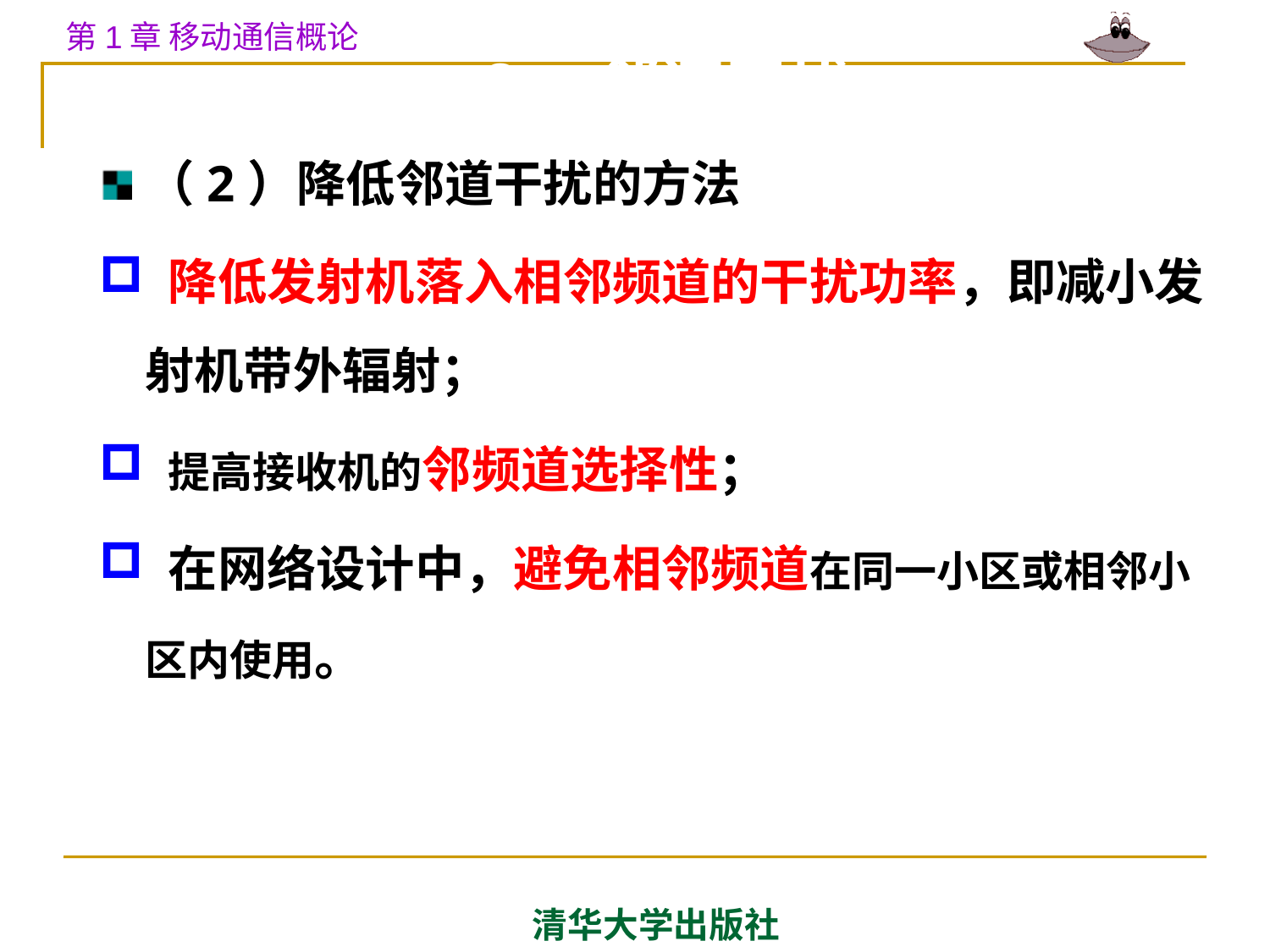

# 2、邻道干扰
（2）降低邻道干扰的方法
 降低发射机落入相邻频道的干扰功率，即减小发射机带外辐射；
 提高接收机的邻频道选择性；
 在网络设计中，避免相邻频道在同一小区或相邻小区内使用。